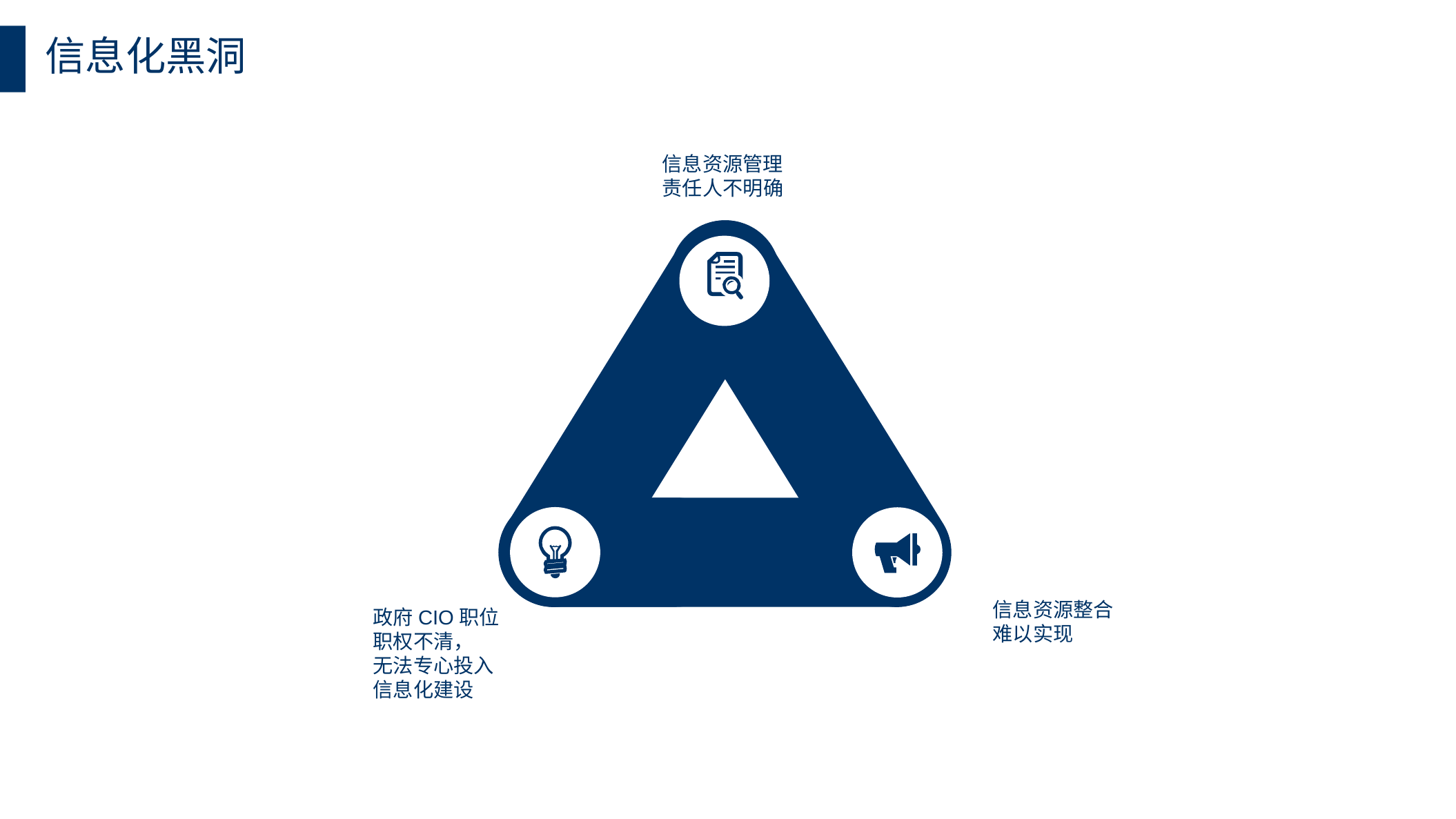

信息化黑洞
信息资源管理
责任人不明确

信息资源整合
难以实现

政府CIO职位
职权不清，
无法专心投入
信息化建设